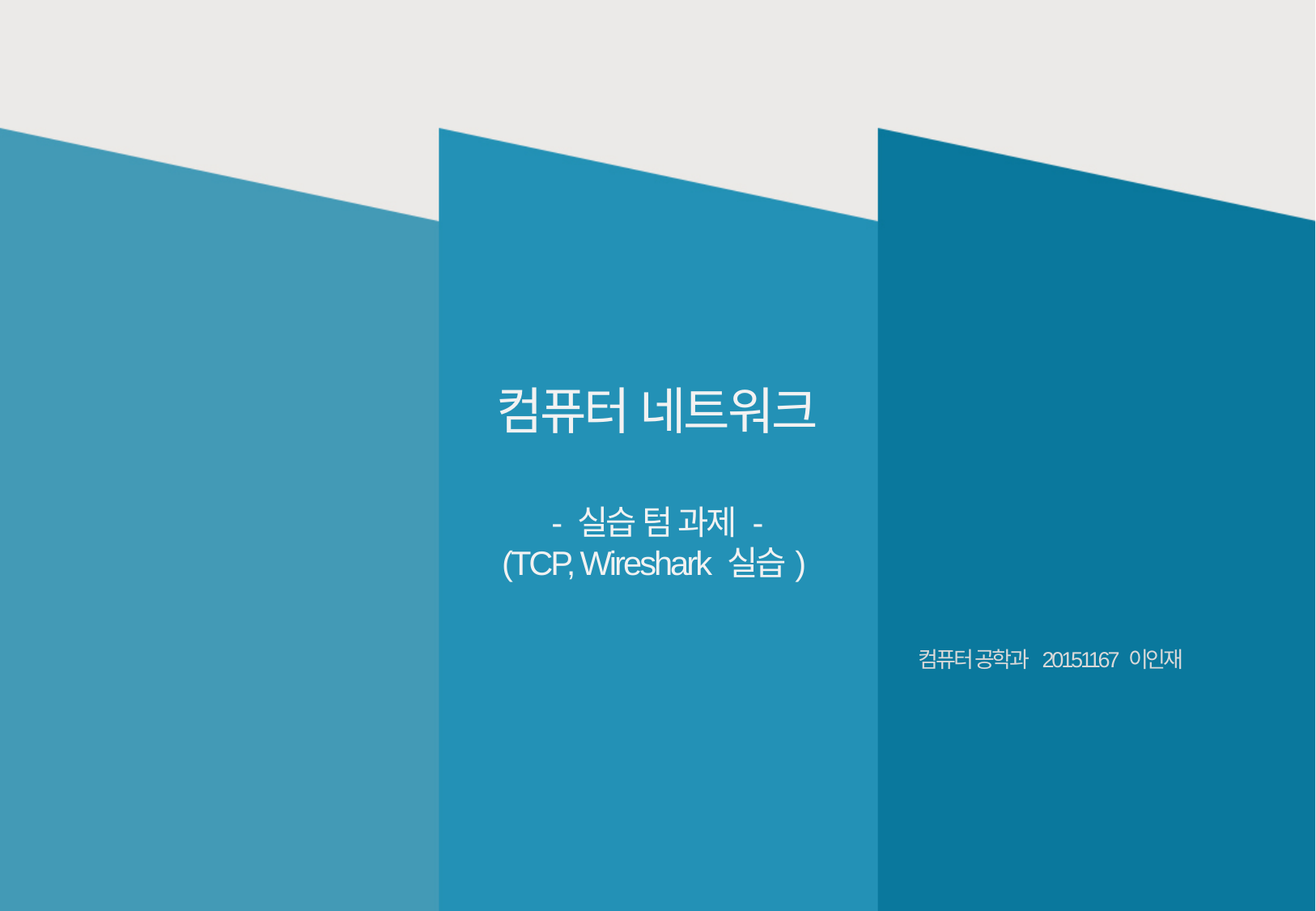

컴퓨터 네트워크

- 실습 텀 과제 -
(TCP, Wireshark 실습)
컴퓨터 공학과  20151167 이인재